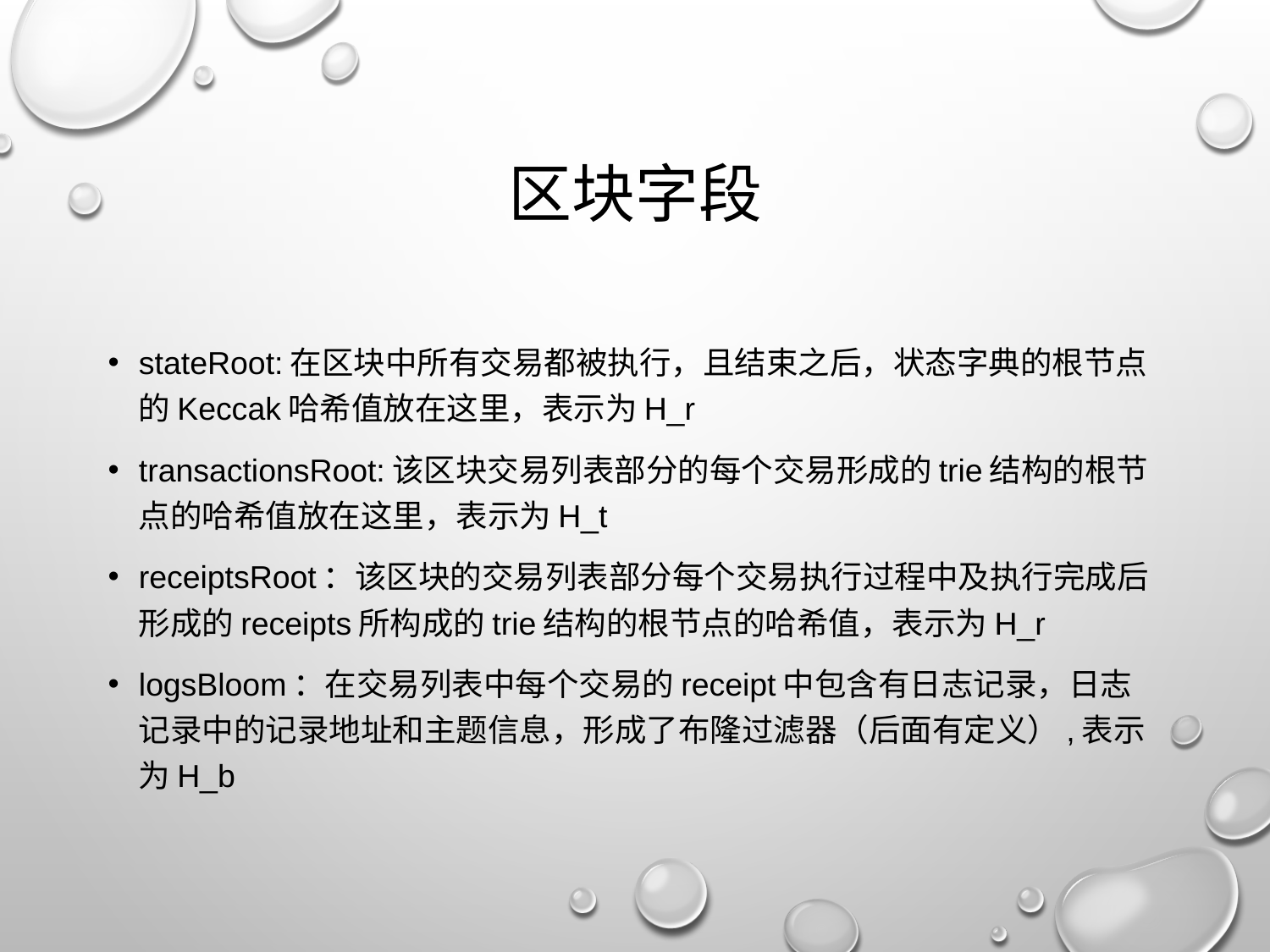

# 区块字段
stateRoot:在区块中所有交易都被执行，且结束之后，状态字典的根节点的Keccak哈希值放在这里，表示为H_r
transactionsRoot:该区块交易列表部分的每个交易形成的trie结构的根节点的哈希值放在这里，表示为H_t
receiptsRoot：该区块的交易列表部分每个交易执行过程中及执行完成后形成的receipts所构成的trie结构的根节点的哈希值，表示为H_r
logsBloom：在交易列表中每个交易的receipt中包含有日志记录，日志记录中的记录地址和主题信息，形成了布隆过滤器（后面有定义）,表示为H_b